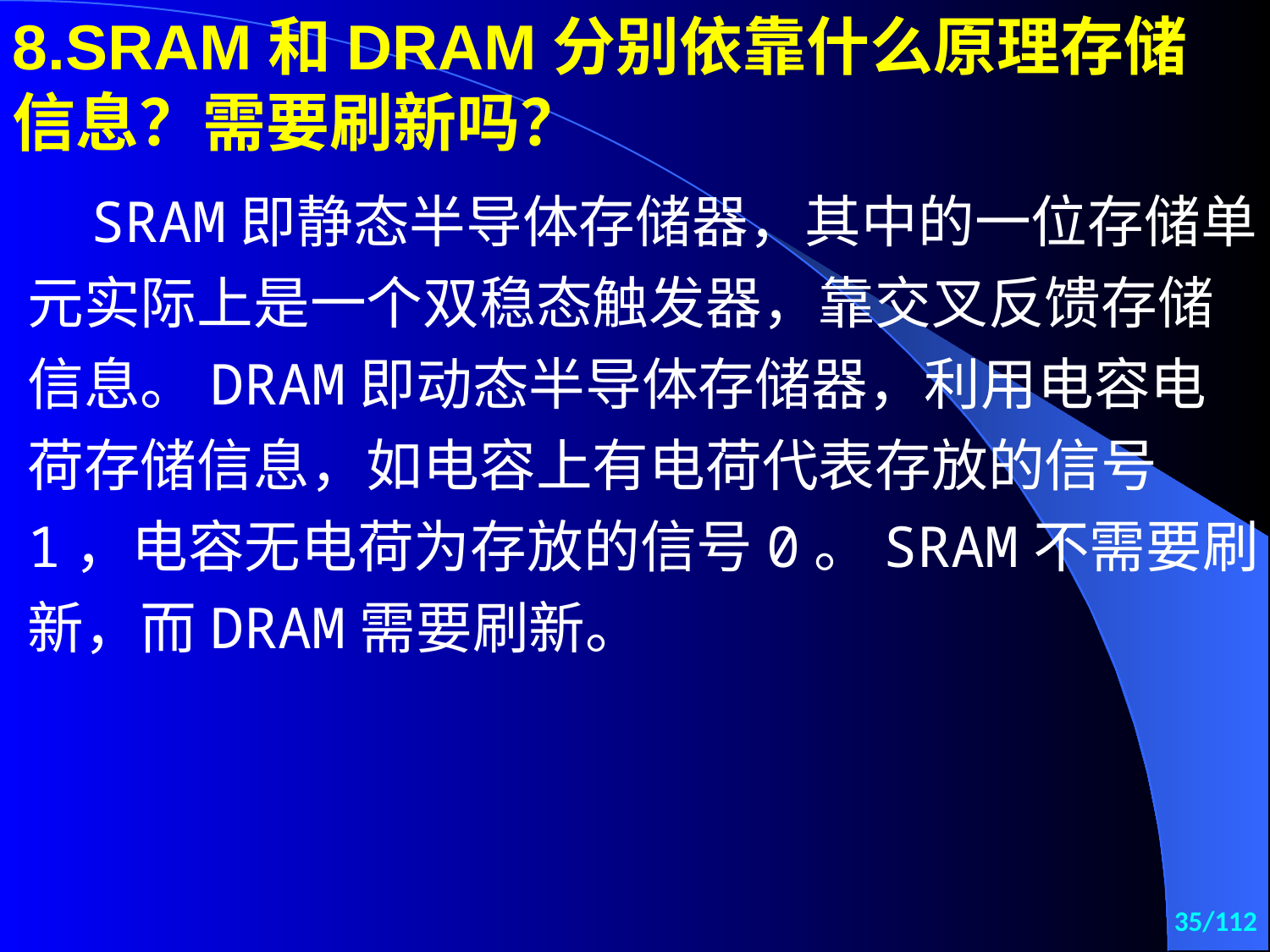

8.SRAM和DRAM分别依靠什么原理存储信息？需要刷新吗？
SRAM即静态半导体存储器，其中的一位存储单元实际上是一个双稳态触发器，靠交叉反馈存储信息。DRAM即动态半导体存储器，利用电容电荷存储信息，如电容上有电荷代表存放的信号1，电容无电荷为存放的信号0。SRAM不需要刷新，而DRAM需要刷新。
35/112